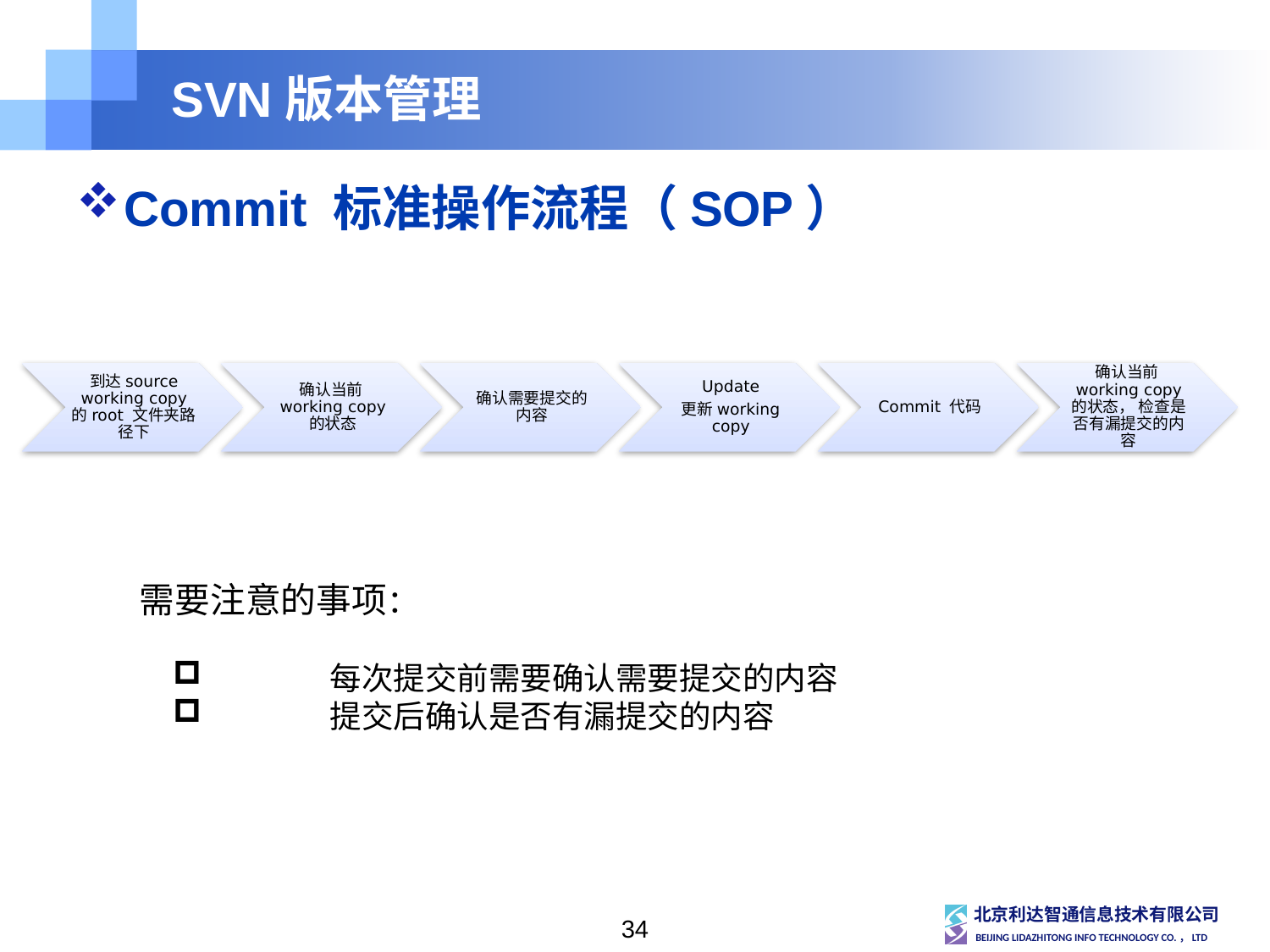

# SVN版本管理
Commit 标准操作流程（SOP）

到达source working copy 的root 文件夹路径下
确认当前working copy 的状态
确认需要提交的内容
Update
更新working copy
Commit 代码
确认当前working copy 的状态， 检查是否有漏提交的内容
需要注意的事项：

 	每次提交前需要确认需要提交的内容
 	提交后确认是否有漏提交的内容
34